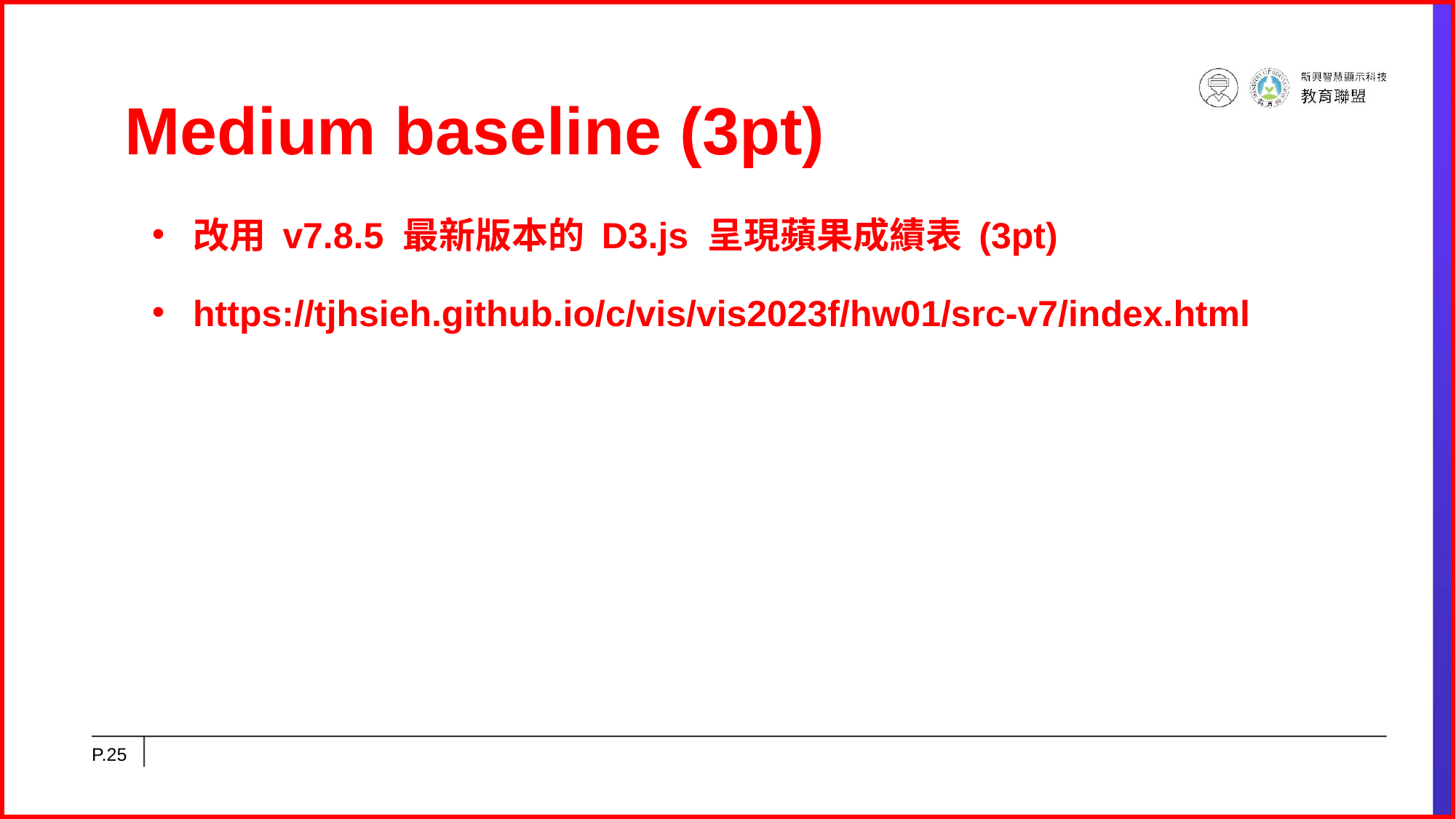

# Medium baseline (3pt)
改用 v7.8.5 最新版本的 D3.js 呈現蘋果成績表 (3pt)
https://tjhsieh.github.io/c/vis/vis2023f/hw01/src-v7/index.html

P.25